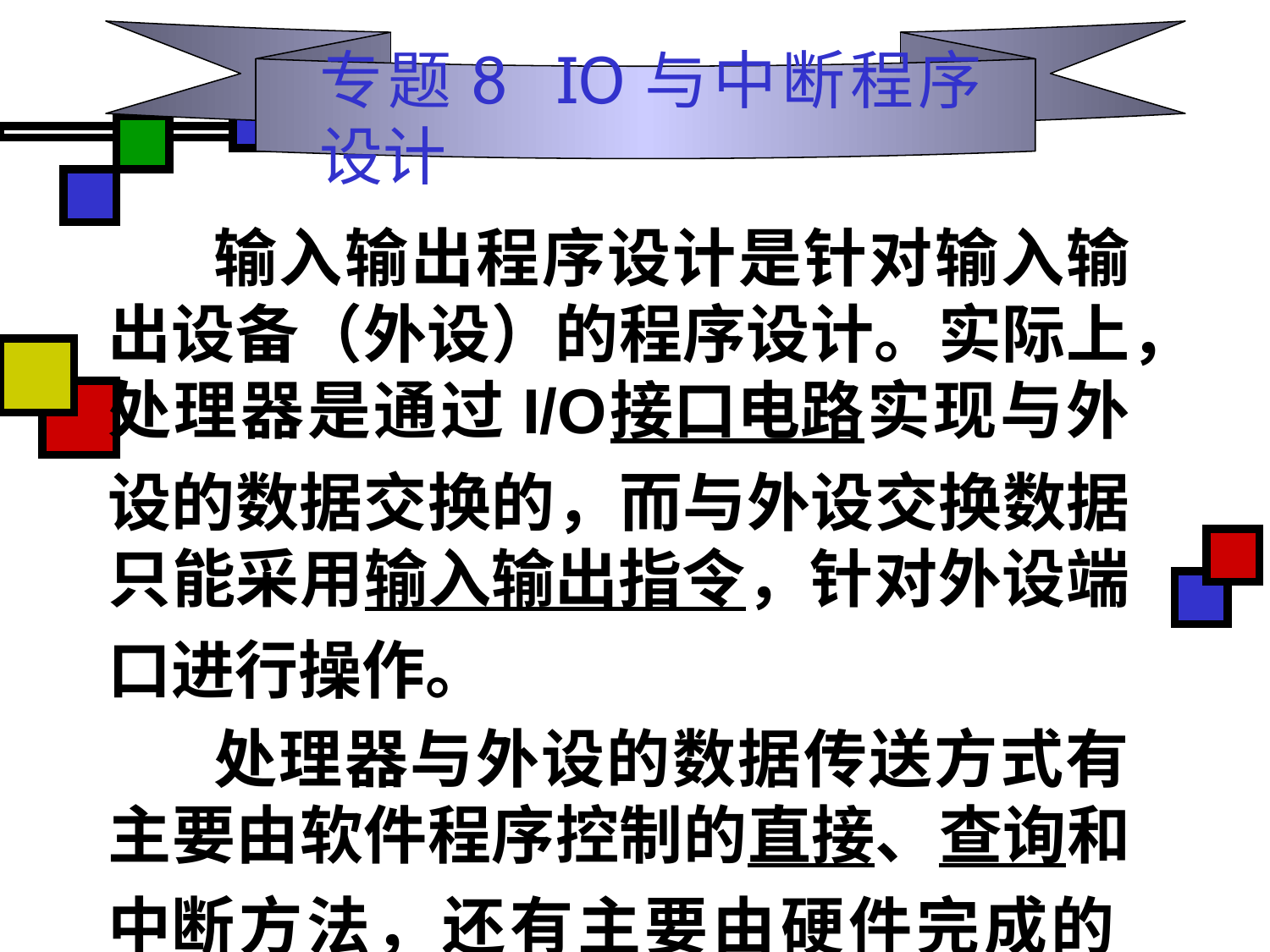

# 专题8  IO与中断程序设计
输入输出程序设计是针对输入输出设备（外设）的程序设计。实际上，处理器是通过I/O接口电路实现与外设的数据交换的，而与外设交换数据只能采用输入输出指令，针对外设端口进行操作。
处理器与外设的数据传送方式有主要由软件程序控制的直接、查询和中断方法，还有主要由硬件完成的DMA和I/O处理机方法。
本节讨论如何利用I/O程序实现主机与外设的数据传送。